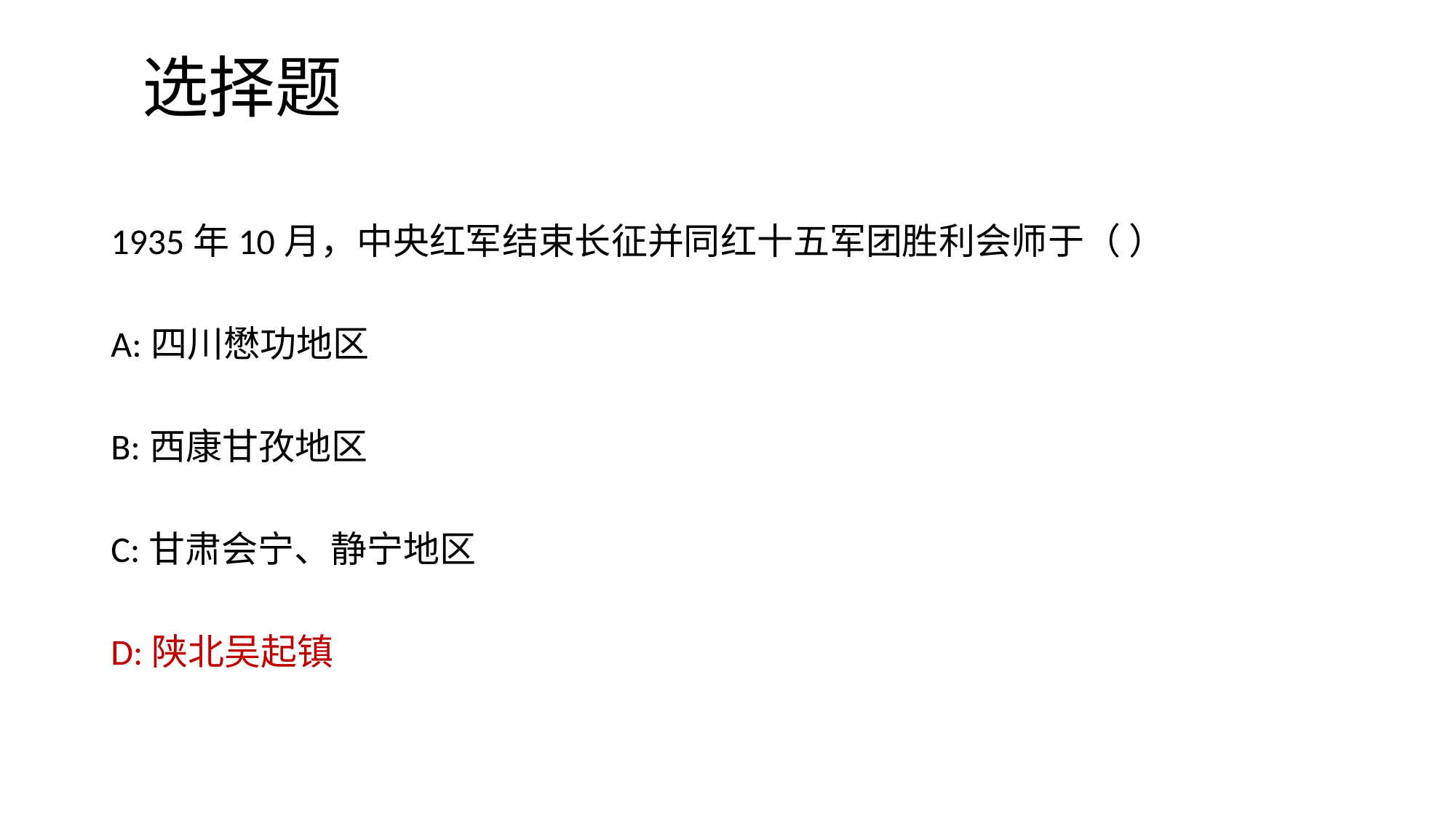

# 选择题
1935年10月，中央红军结束长征并同红十五军团胜利会师于（ ）
A:四川懋功地区
B:西康甘孜地区
C:甘肃会宁、静宁地区
D:陕北吴起镇